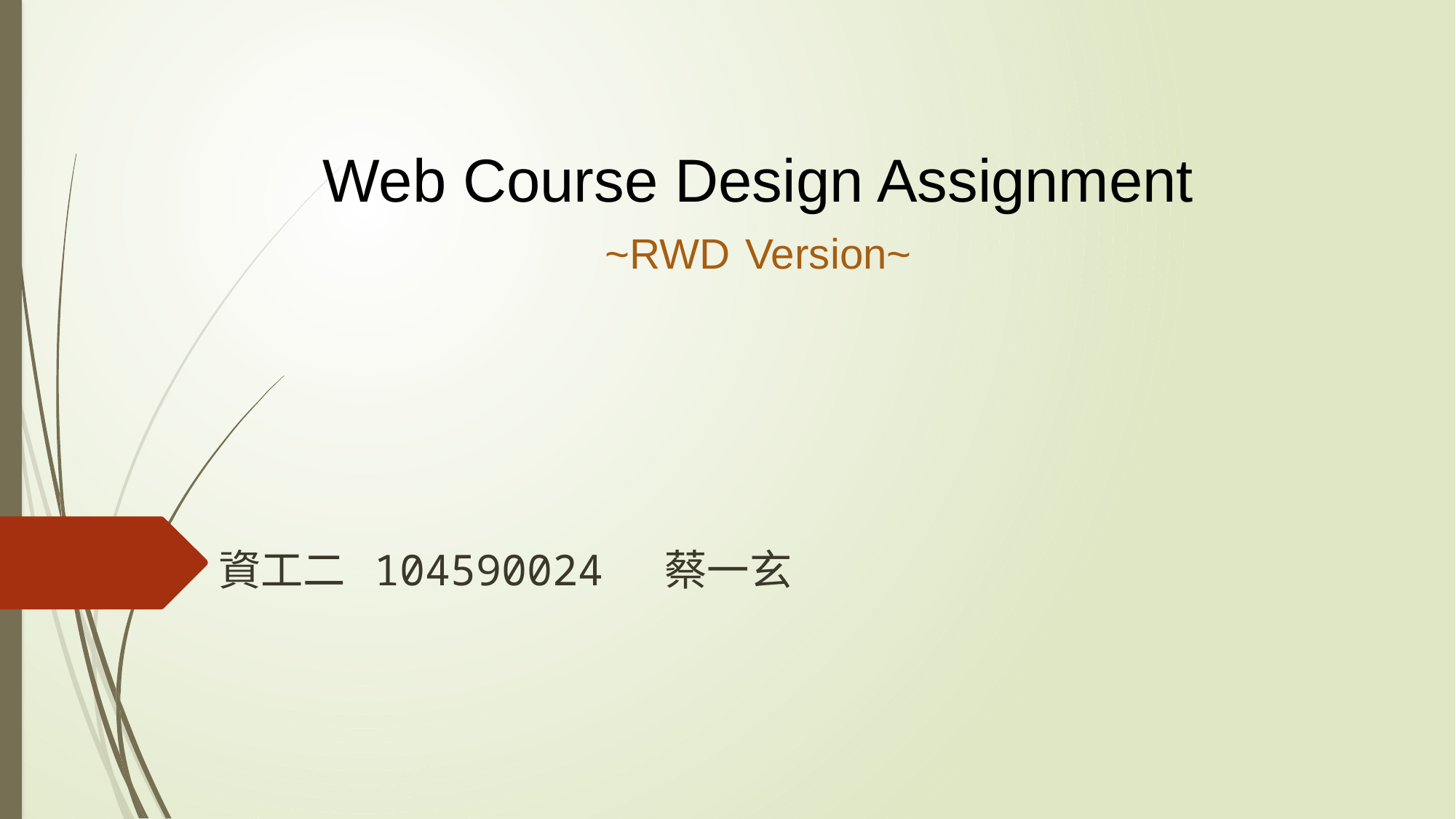

Web Course Design Assignment
~RWD Version~
資工二  104590024  蔡一玄